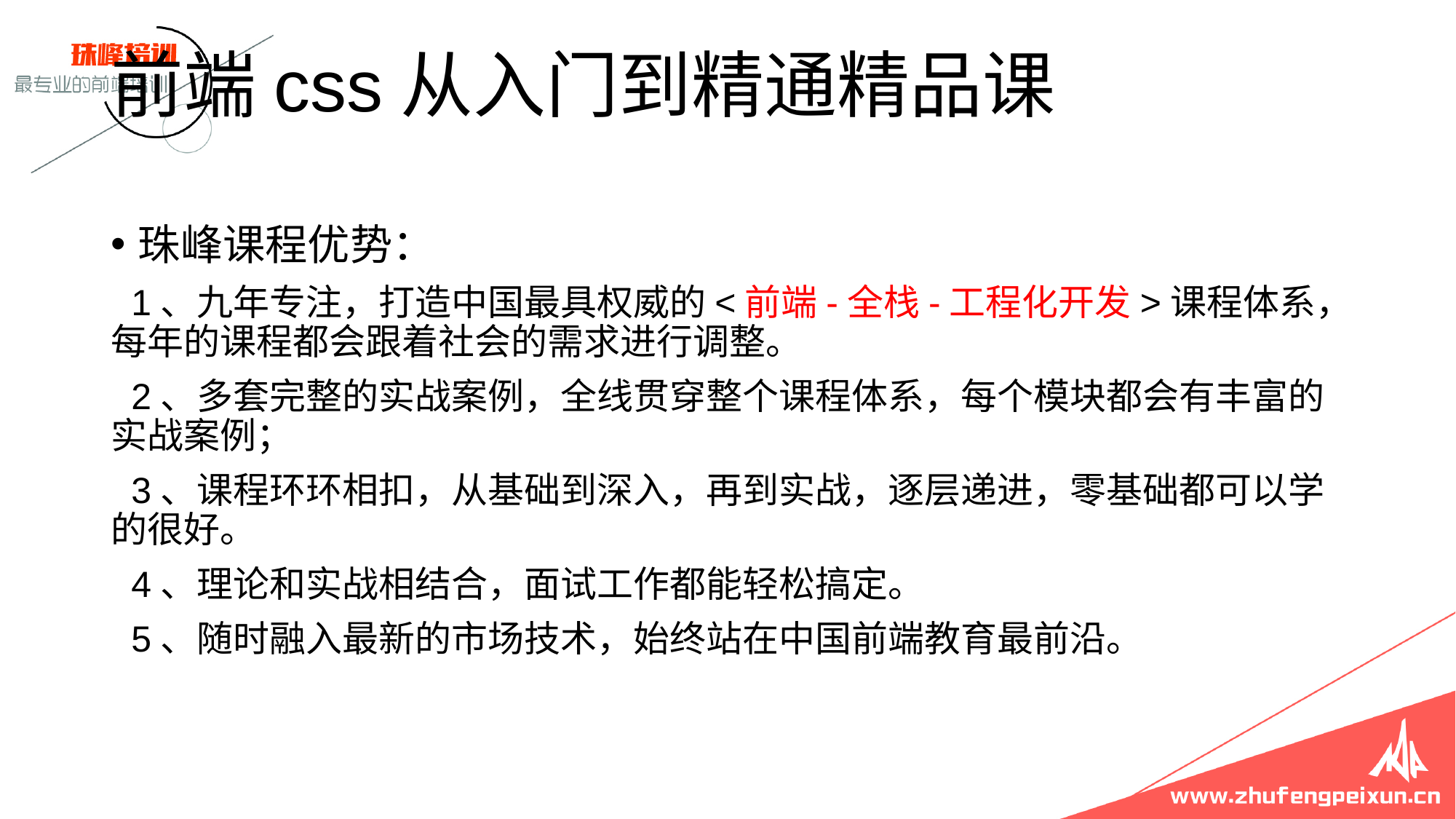

# 前端css从入门到精通精品课
珠峰课程优势：
  1、九年专注，打造中国最具权威的<前端-全栈-工程化开发>课程体系，每年的课程都会跟着社会的需求进行调整。
  2、多套完整的实战案例，全线贯穿整个课程体系，每个模块都会有丰富的实战案例；
  3、课程环环相扣，从基础到深入，再到实战，逐层递进，零基础都可以学的很好。
  4、理论和实战相结合，面试工作都能轻松搞定。
  5、随时融入最新的市场技术，始终站在中国前端教育最前沿。